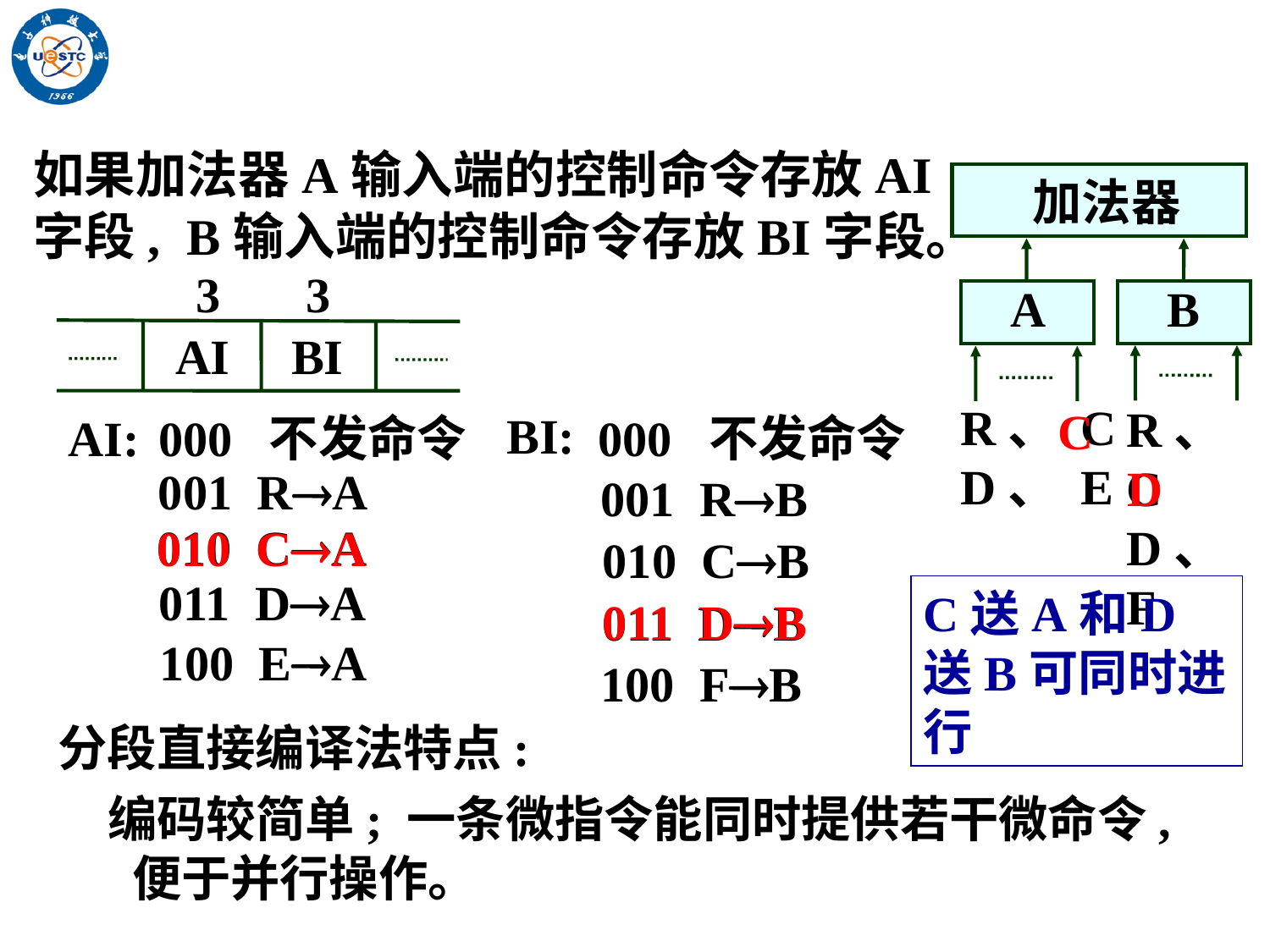

如果加法器A输入端的控制命令存放AI字段,  B输入端的控制命令存放BI字段。
     加法器

   A
   B

R、 C
D、 E
R、C
D、F
3       3
AI     BI

AI:
000  不发命令
001  R→A
010  C→A
011  D→A
100  E→A
C
BI:
000  不发命令
001  R→B
010  C→B
011  D→B
100  F→B
D
010  C→A
C送A和D送B可同时进行
011  D→B
分段直接编译法特点:
编码较简单; 一条微指令能同时提供若干微命令, 便于并行操作。